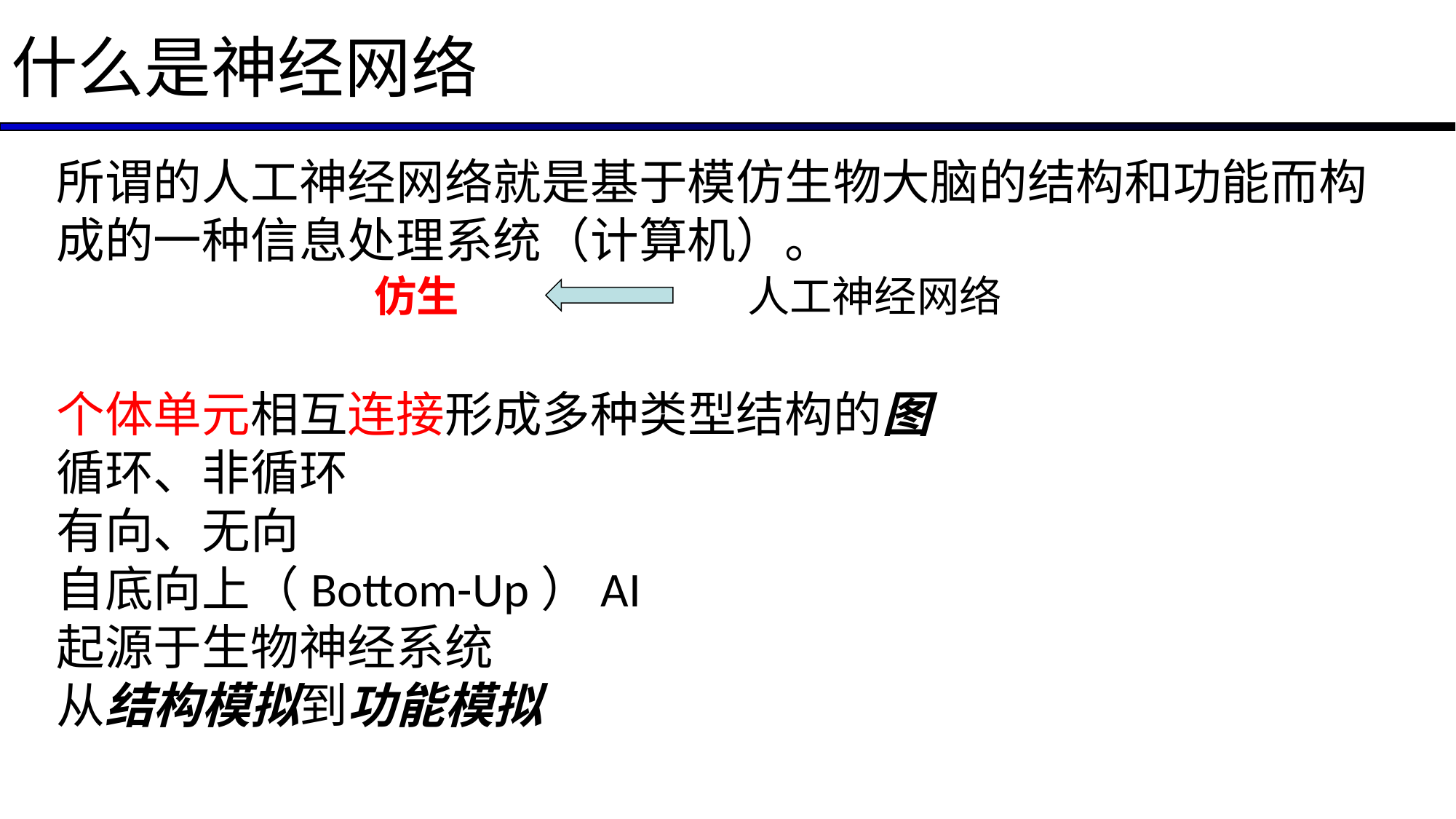

什么是神经网络
所谓的人工神经网络就是基于模仿生物大脑的结构和功能而构成的一种信息处理系统（计算机）。

个体单元相互连接形成多种类型结构的图
循环、非循环
有向、无向
自底向上（Bottom-Up）AI
起源于生物神经系统
从结构模拟到功能模拟
人工神经网络
仿生